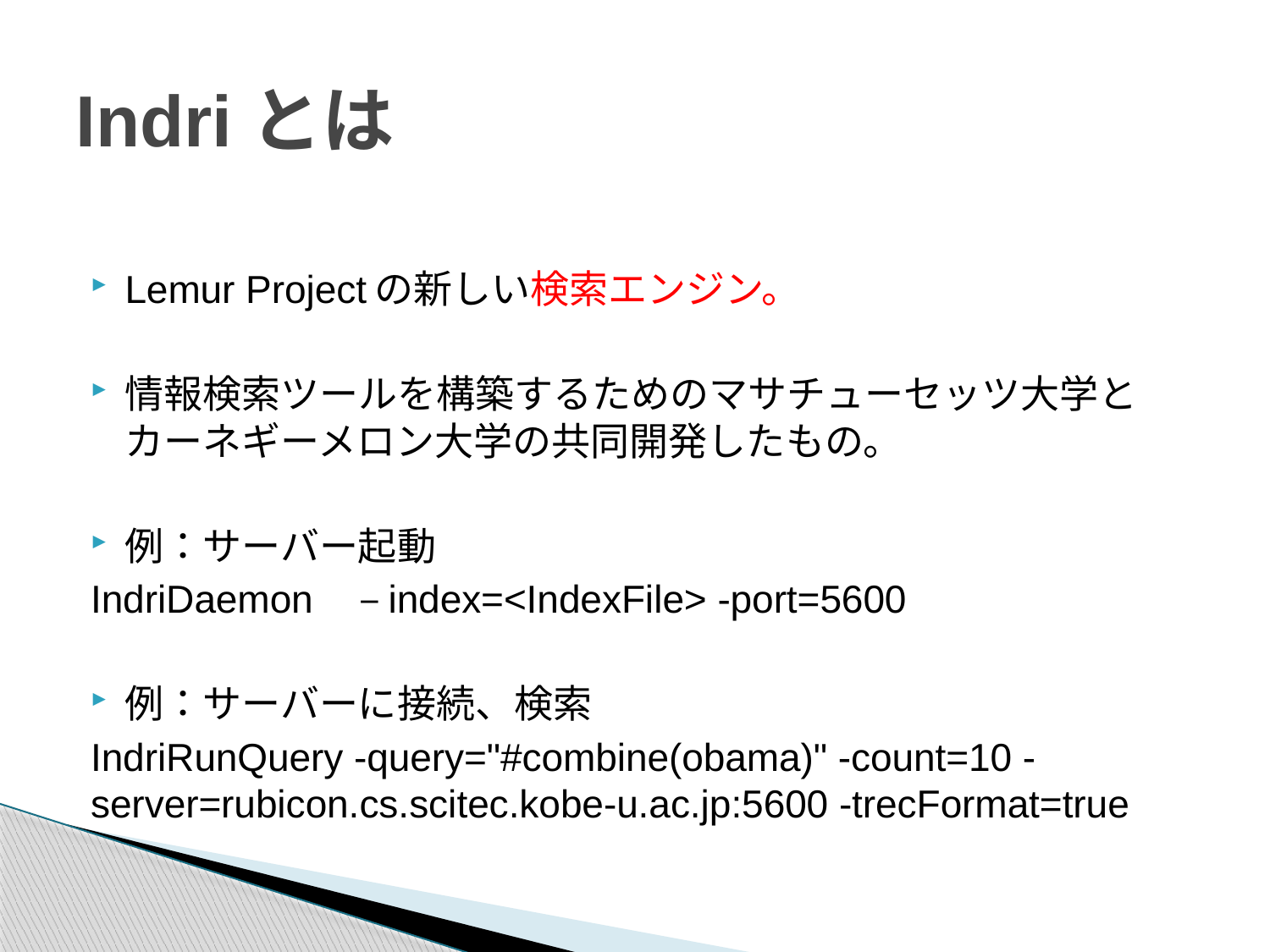

# Indriとは

Lemur Projectの新しい検索エンジン。

情報検索ツールを構築するためのマサチューセッツ大学とカーネギーメロン大学の共同開発したもの。

例：サーバー起動
IndriDaemon　–index=<IndexFile> -port=5600

例：サーバーに接続、検索
IndriRunQuery -query="#combine(obama)" -count=10 -server=rubicon.cs.scitec.kobe-u.ac.jp:5600 -trecFormat=true